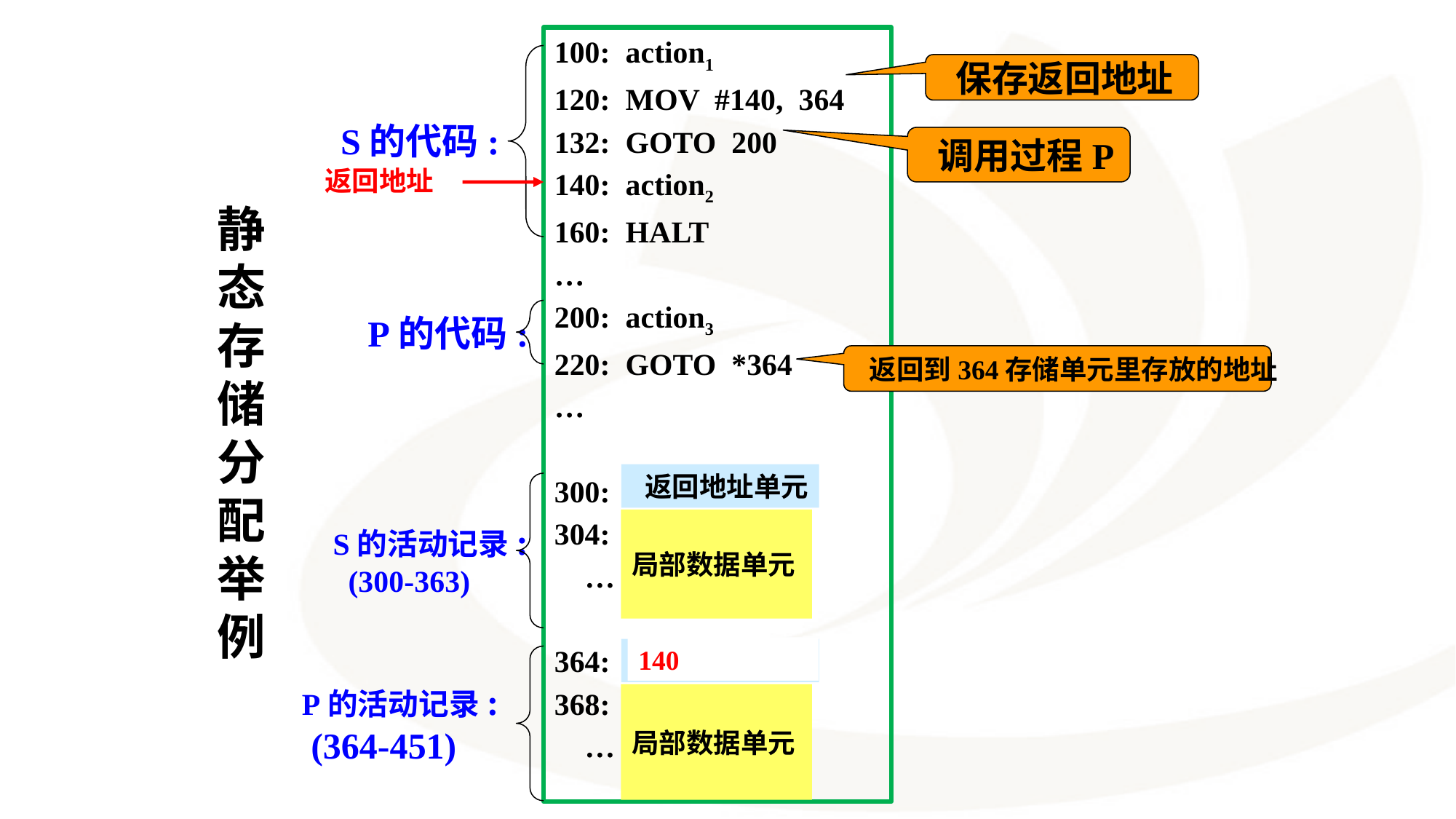

静态存储分配举例
100:  action1
120:  MOV  #140,  364
132:  GOTO  200
140:  action2
160:  HALT
…
200:  action3
220:  GOTO  *364
…

300:
304:
    …

364:
368:
    …

 S的代码:
 保存返回地址
 调用过程P
返回地址

 P的代码:
 返回到364存储单元里存放的地址
 返回地址单元
 返回地址单元

S的活动记录:
  (300-363)

局部数据单元

局部数据单元

140

P的活动记录:
 (364-451)
8